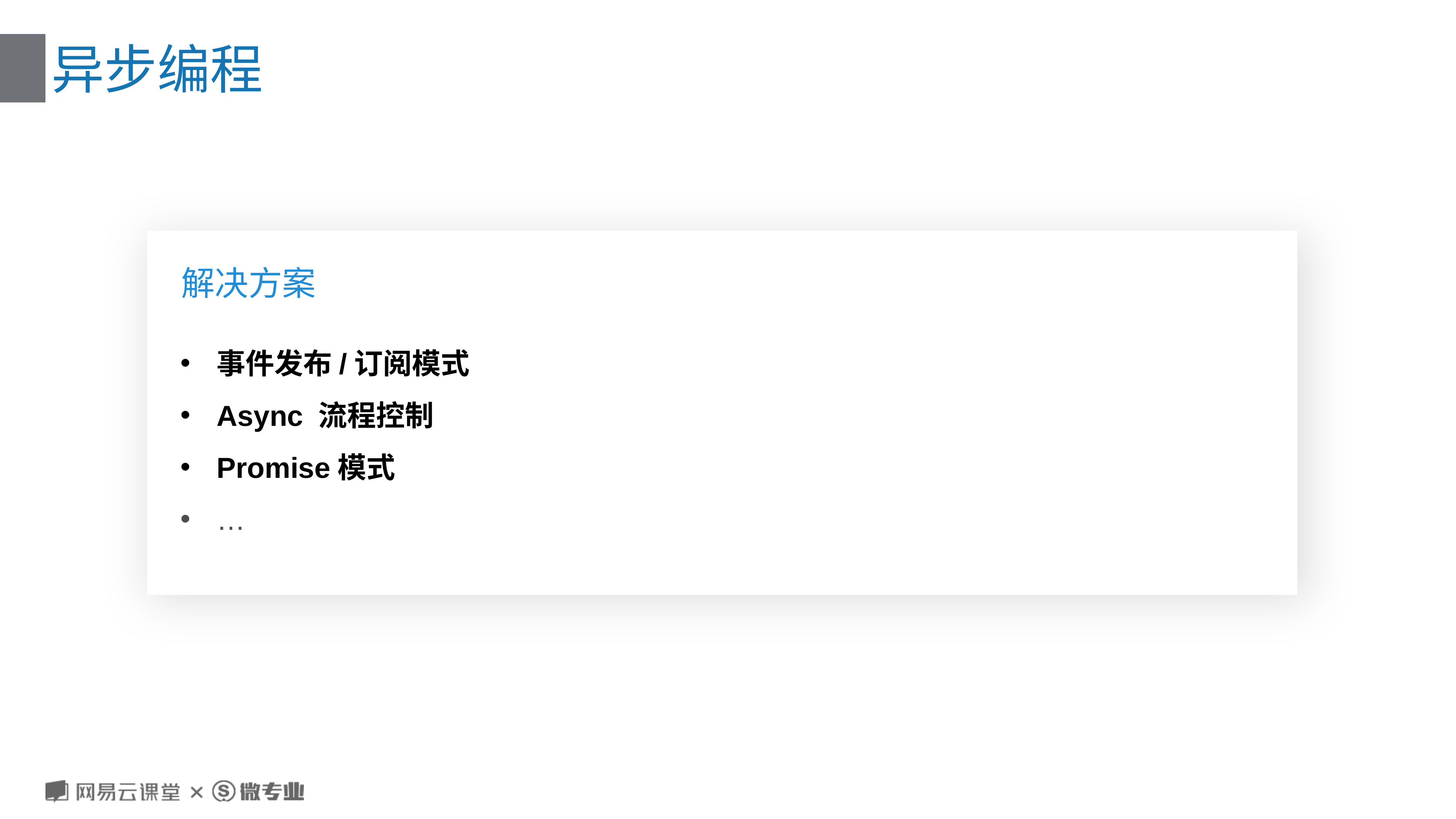

# 异步编程

解决方案
事件发布/订阅模式
Async 流程控制
Promise模式
…